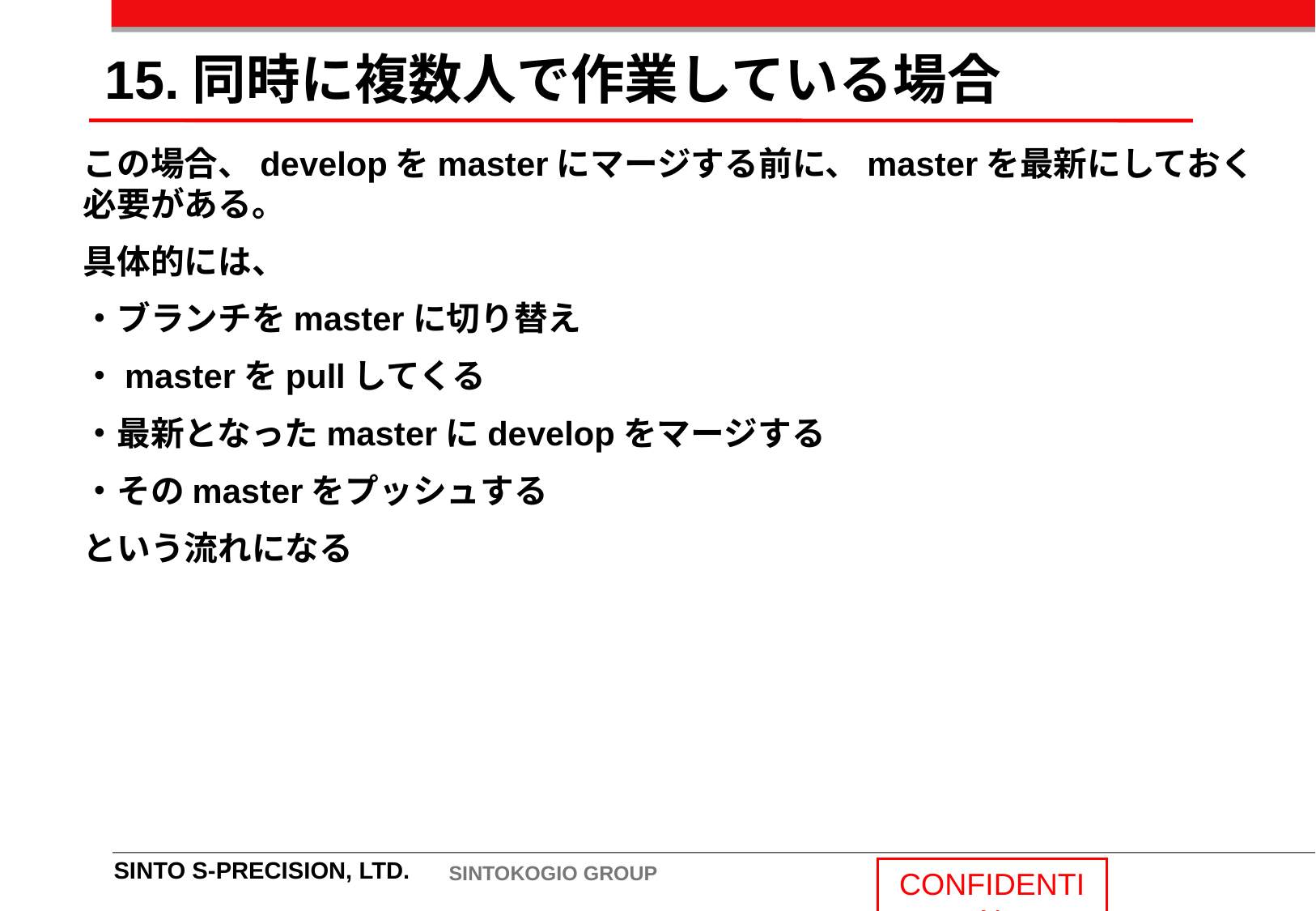

15.同時に複数人で作業している場合

この場合、developをmasterにマージする前に、masterを最新にしておく必要がある。
具体的には、
・ブランチをmasterに切り替え
・masterをpullしてくる
・最新となったmasterにdevelopをマージする
・そのmasterをプッシュする
という流れになる
SINTO S-PRECISION, LTD.
SINTOKOGIO GROUP
CONFIDENTIAL